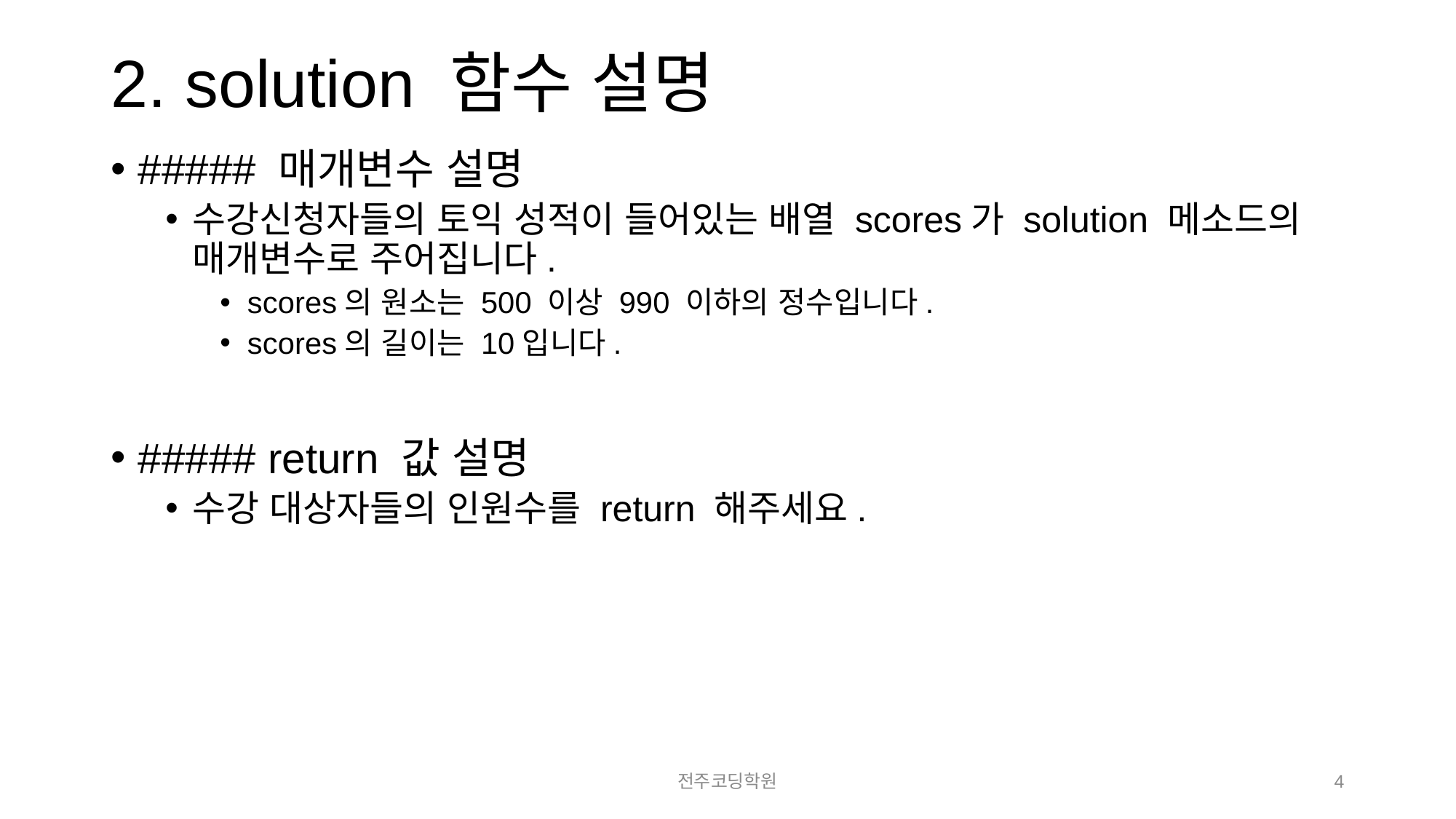

# 2. solution 함수 설명
##### 매개변수 설명
수강신청자들의 토익 성적이 들어있는 배열 scores가 solution 메소드의 매개변수로 주어집니다.
scores의 원소는 500 이상 990 이하의 정수입니다.
scores의 길이는 10입니다.

##### return 값 설명
수강 대상자들의 인원수를 return 해주세요.
전주코딩학원
4